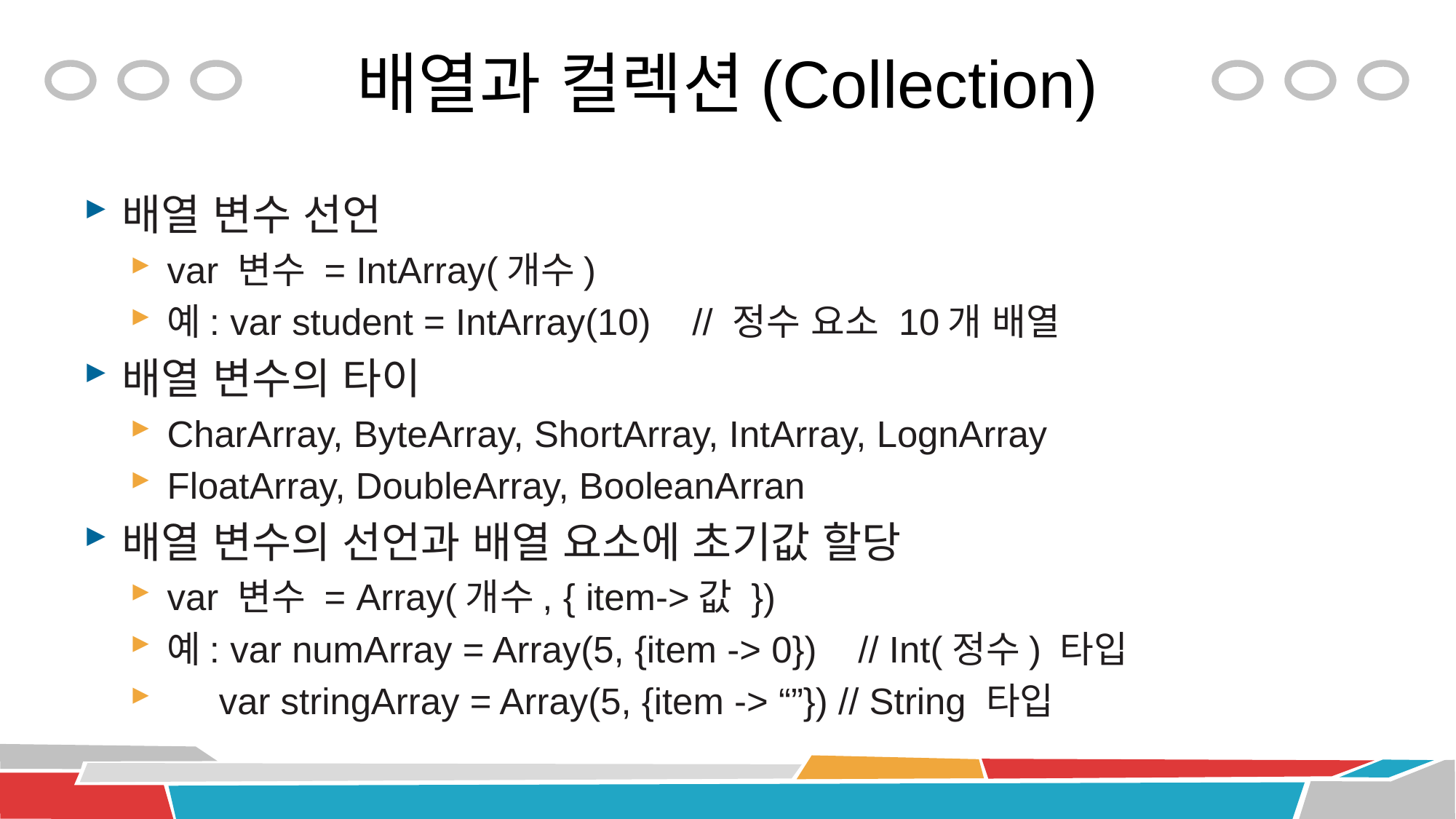

# 배열과 컬렉션(Collection)
배열 변수 선언
var 변수 = IntArray(개수)
예: var student = IntArray(10)    // 정수 요소 10개 배열
배열 변수의 타이
CharArray, ByteArray, ShortArray, IntArray, LognArray
FloatArray, DoubleArray, BooleanArran
배열 변수의 선언과 배열 요소에 초기값 할당
var 변수 = Array(개수, { item->값 })
예: var numArray = Array(5, {item -> 0})    // Int(정수) 타입
     var stringArray = Array(5, {item -> “”}) // String 타입